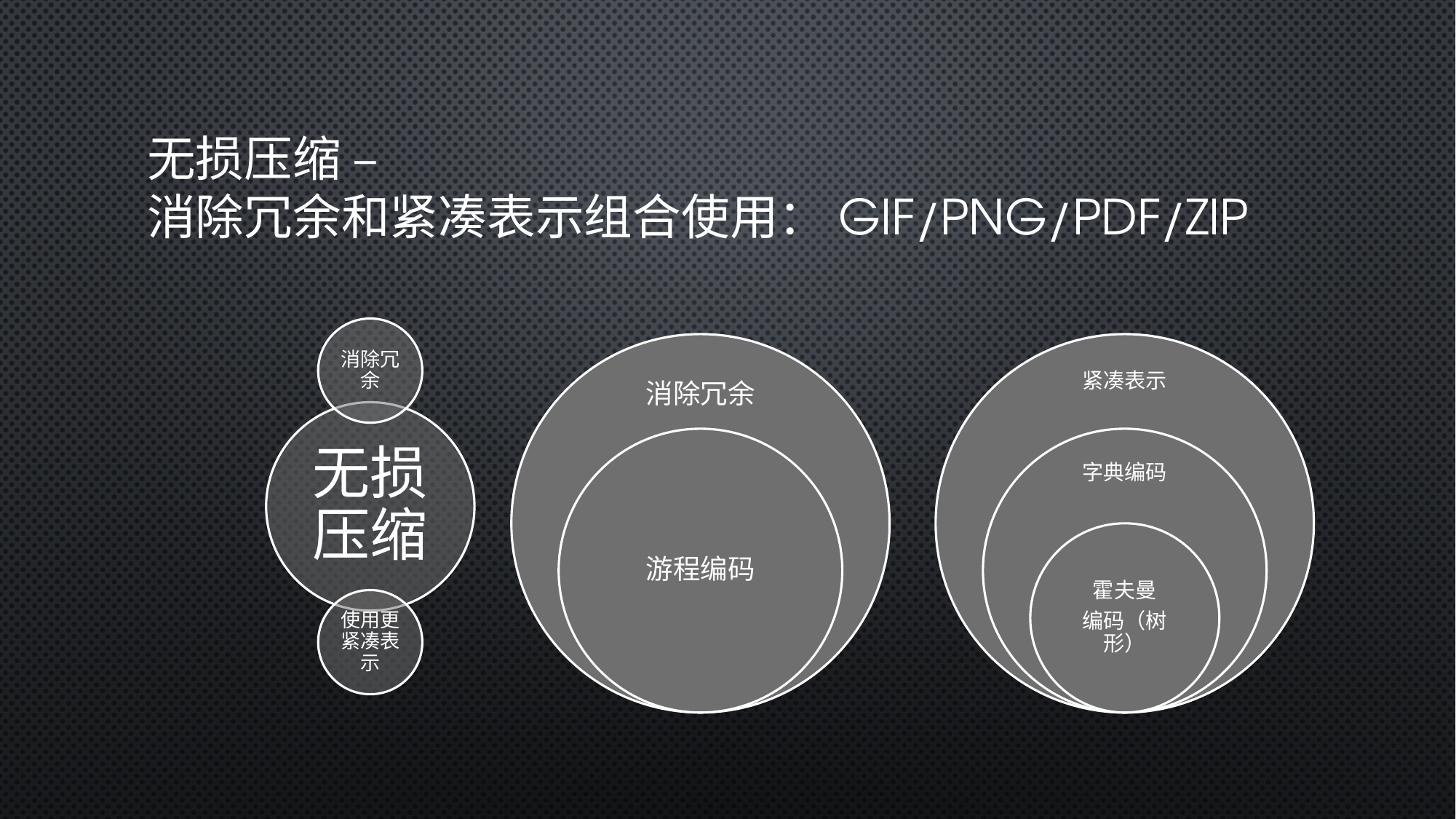

# 无损压缩 – 消除冗余和紧凑表示组合使用：GIF/PNG/PDF/ZIP
无损压缩
消除冗余
使用更紧凑表示
消除冗余
游程编码
紧凑表示
字典编码
霍夫曼
编码（树形）